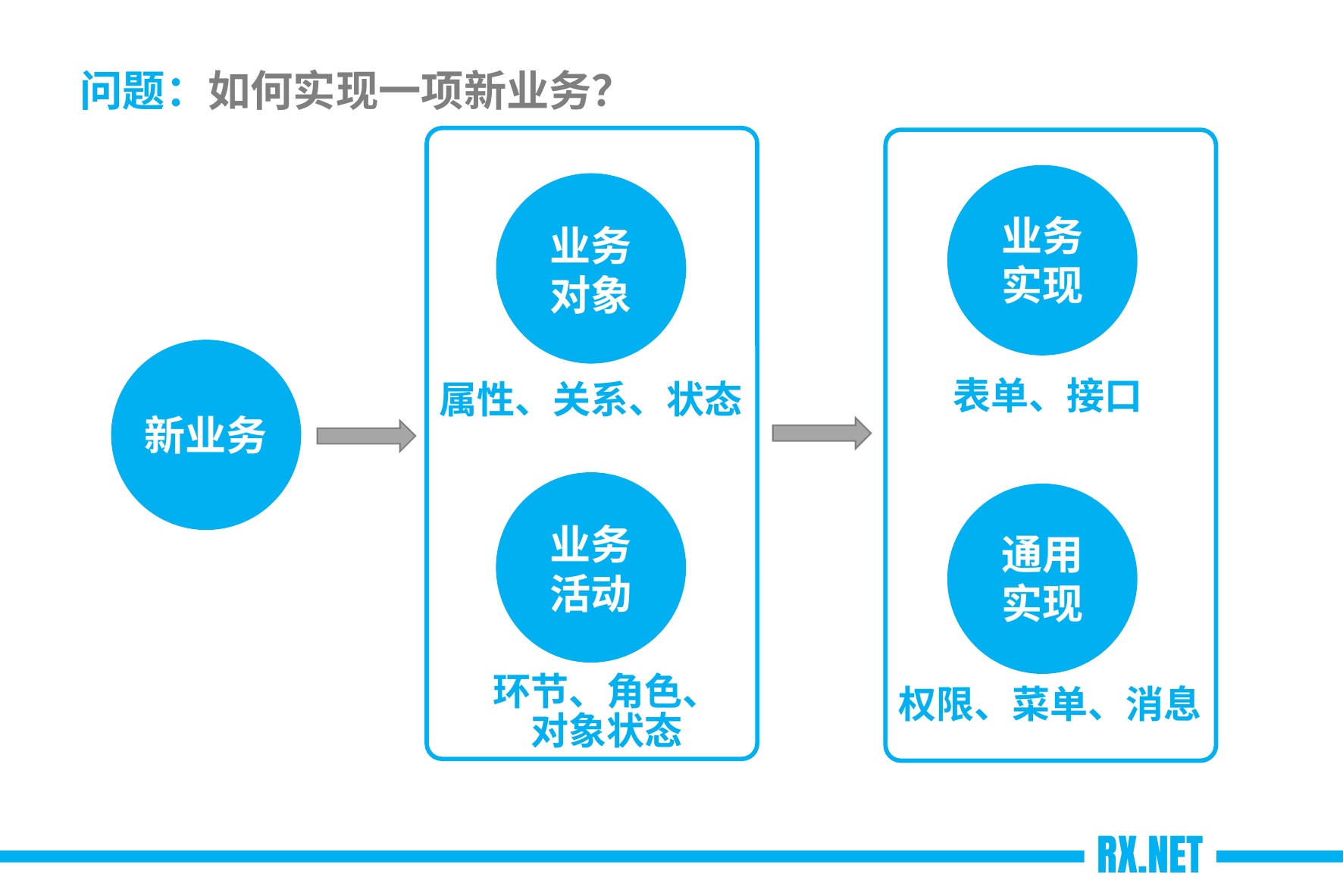

# 问题：如何实现一项新业务？

业务实现
业务对象

表单、接口
属性、关系、状态
新业务

业务活动
通用实现
环节、角色、
对象状态
权限、菜单、消息